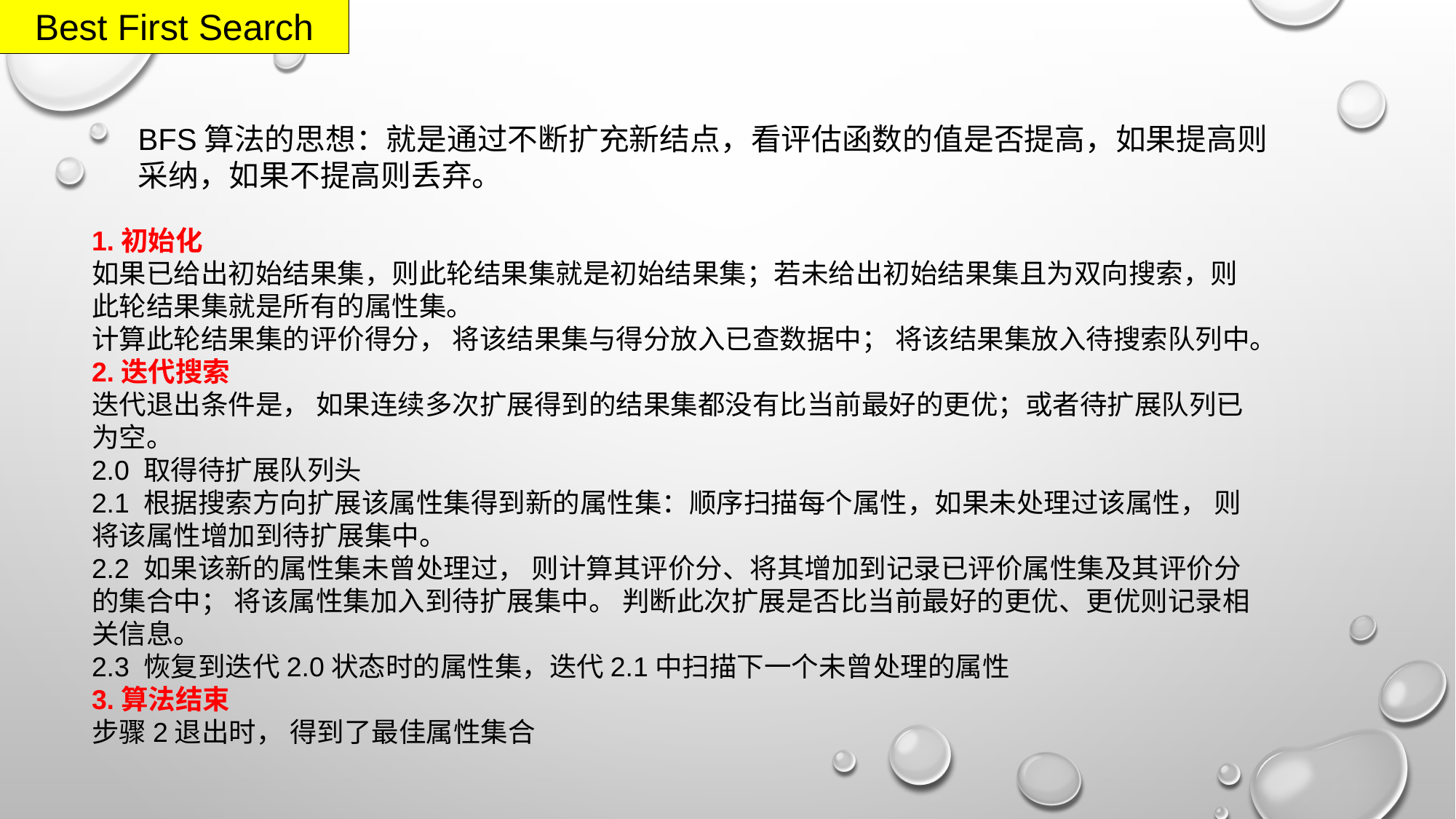

Best First Search
BFS算法的思想：就是通过不断扩充新结点，看评估函数的值是否提高，如果提高则采纳，如果不提高则丢弃。
1.初始化
如果已给出初始结果集，则此轮结果集就是初始结果集；若未给出初始结果集且为双向搜索，则此轮结果集就是所有的属性集。
计算此轮结果集的评价得分， 将该结果集与得分放入已查数据中； 将该结果集放入待搜索队列中。
2.迭代搜索
迭代退出条件是， 如果连续多次扩展得到的结果集都没有比当前最好的更优；或者待扩展队列已为空。
2.0 取得待扩展队列头
2.1 根据搜索方向扩展该属性集得到新的属性集：顺序扫描每个属性，如果未处理过该属性， 则将该属性增加到待扩展集中。
2.2 如果该新的属性集未曾处理过， 则计算其评价分、将其增加到记录已评价属性集及其评价分的集合中； 将该属性集加入到待扩展集中。 判断此次扩展是否比当前最好的更优、更优则记录相关信息。
2.3 恢复到迭代2.0状态时的属性集，迭代2.1中扫描下一个未曾处理的属性
3.算法结束
步骤2退出时， 得到了最佳属性集合